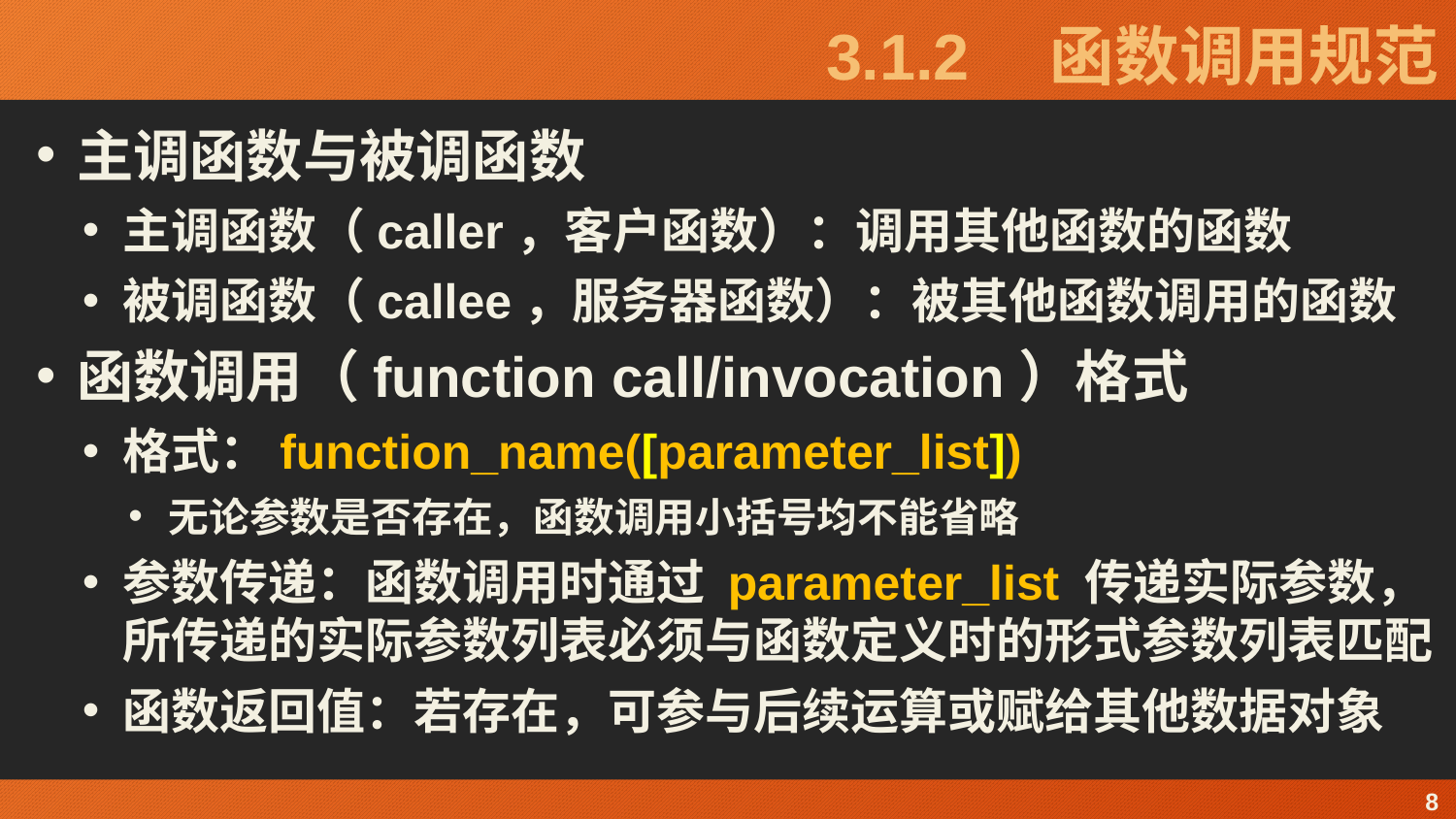

# 3.1.2　函数调用规范
主调函数与被调函数
主调函数（caller，客户函数）：调用其他函数的函数
被调函数（callee，服务器函数）：被其他函数调用的函数
函数调用（function call/invocation）格式
格式：function_name([parameter_list])
无论参数是否存在，函数调用小括号均不能省略
参数传递：函数调用时通过 parameter_list 传递实际参数，所传递的实际参数列表必须与函数定义时的形式参数列表匹配
函数返回值：若存在，可参与后续运算或赋给其他数据对象
8